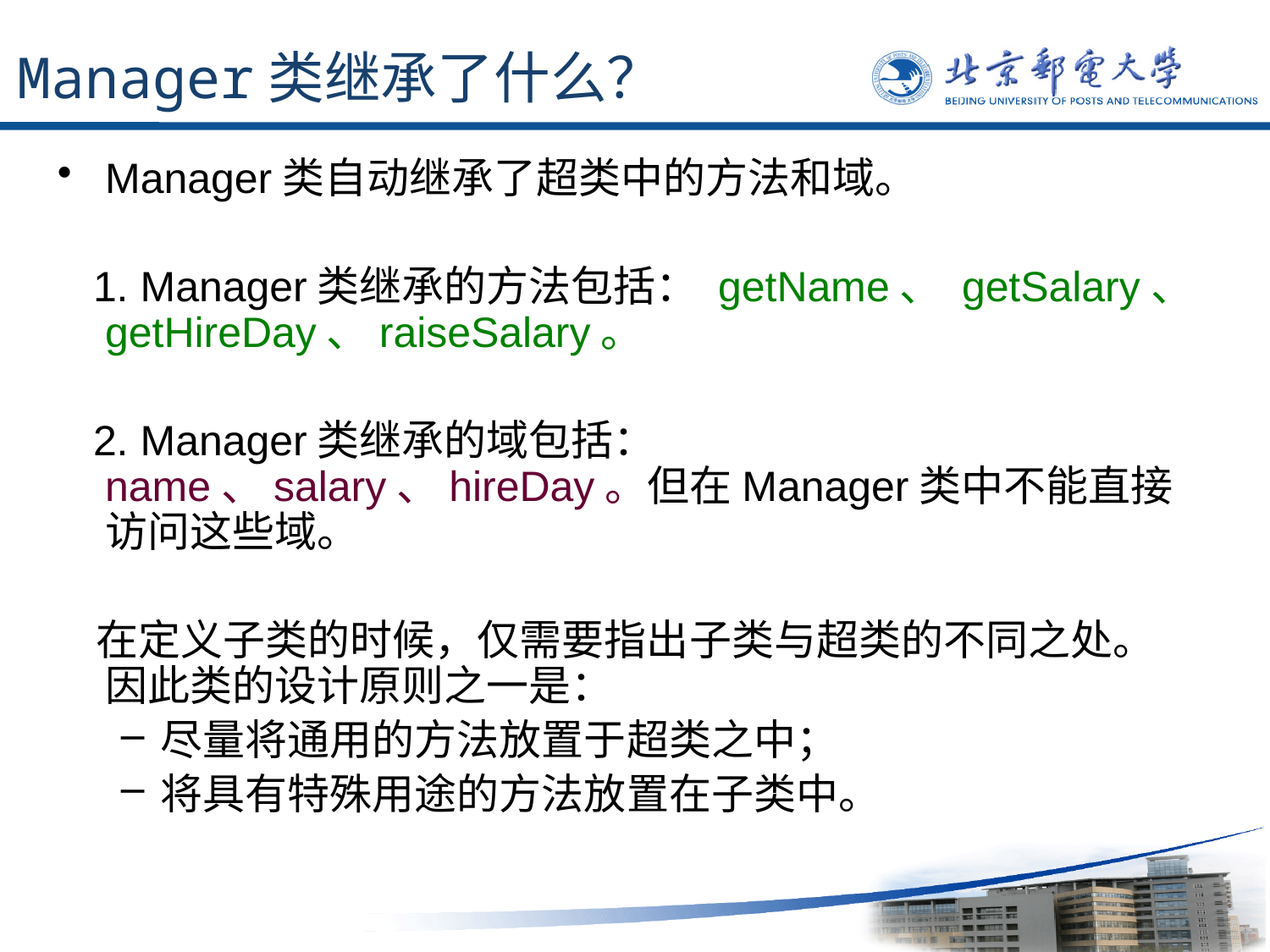

# Manager类继承了什么？
Manager类自动继承了超类中的方法和域。

   1. Manager类继承的方法包括： getName、 getSalary、 getHireDay、raiseSalary。

   2. Manager类继承的域包括：name、salary、hireDay。但在Manager类中不能直接访问这些域。

   在定义子类的时候，仅需要指出子类与超类的不同之处。因此类的设计原则之一是：
尽量将通用的方法放置于超类之中；
将具有特殊用途的方法放置在子类中。